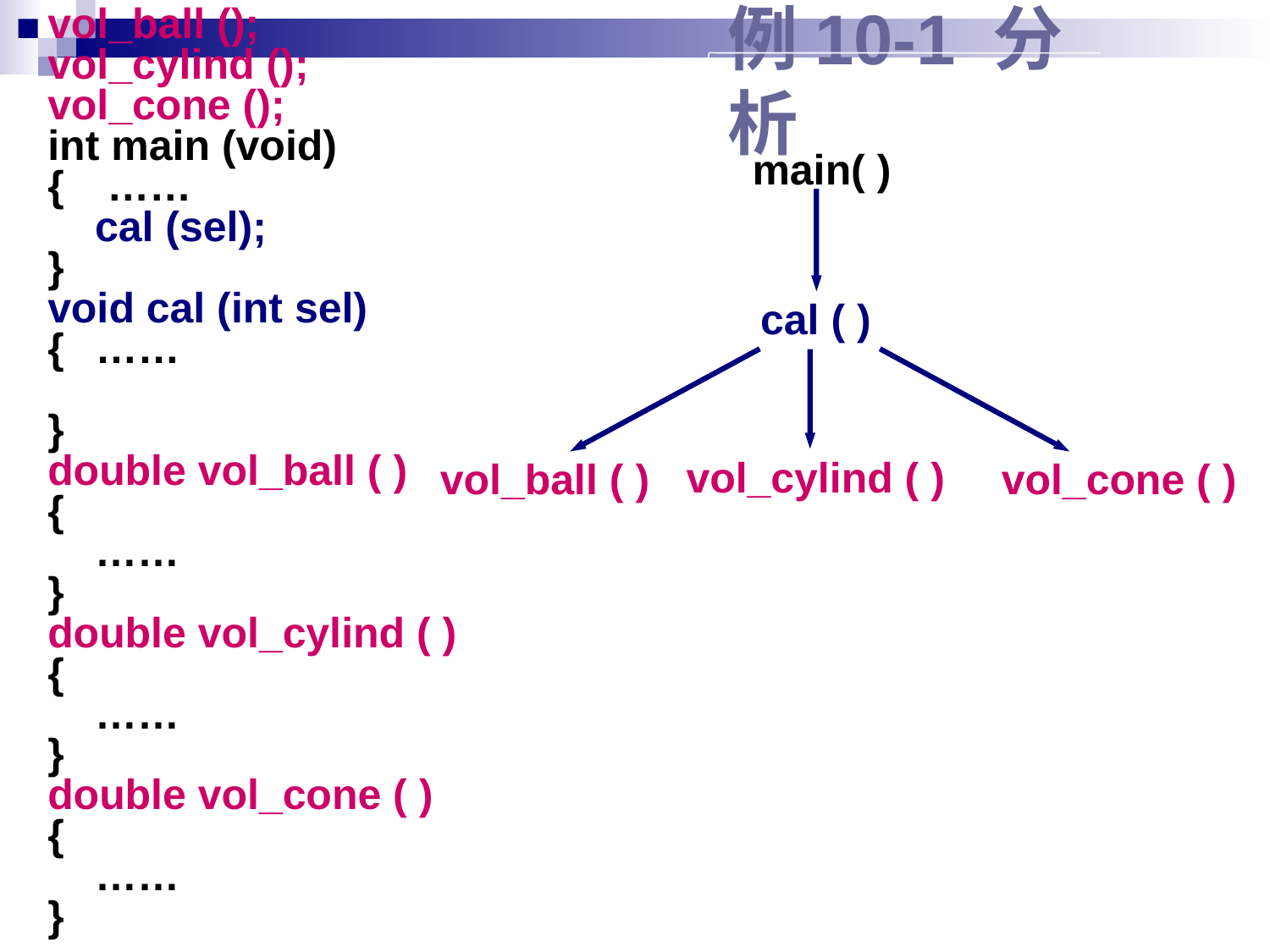

vol_ball ();
vol_cylind ();
vol_cone ();
int main (void)
{	 ……
    cal (sel);
}
void cal (int sel)
{	……

}
double vol_ball ( )
{
    ……
}
double vol_cylind ( )
{
    ……
}
double vol_cone ( )
{
    ……
}
# 例10-1 分析

main( )

cal ( )

vol_cylind ( )
vol_ball ( )
vol_cone ( )